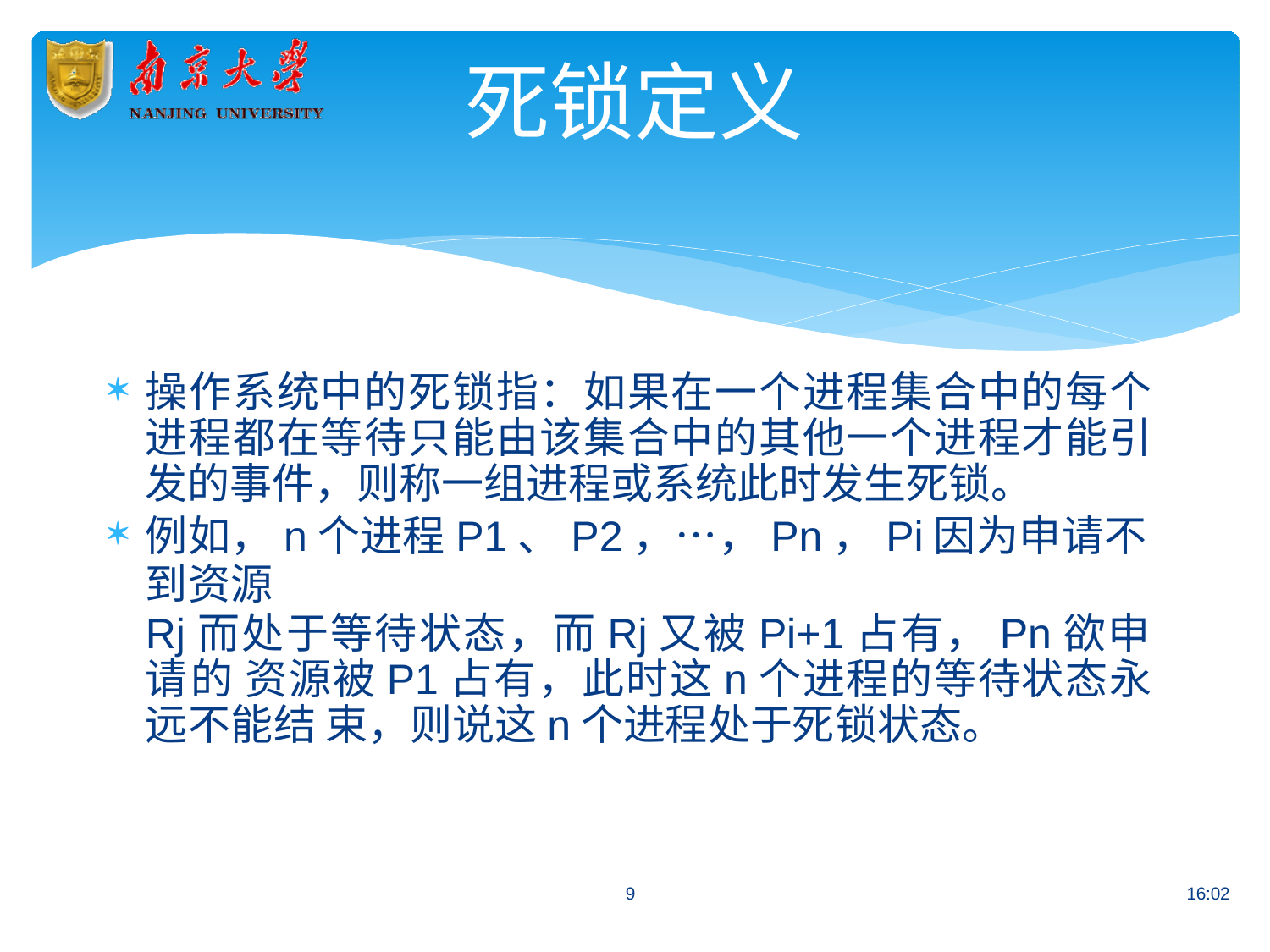

# 死锁定义
操作系统中的死锁指：如果在一个进程集合中的每个 进程都在等待只能由该集合中的其他一个进程才能引 发的事件，则称一组进程或系统此时发生死锁。
例如，n个进程P1、P2，…，Pn，Pi因为申请不到资源
Rj而处于等待状态，而Rj又被Pi+1占有，Pn欲申请的 资源被P1占有，此时这n个进程的等待状态永远不能结 束，则说这n个进程处于死锁状态。

9
16:02